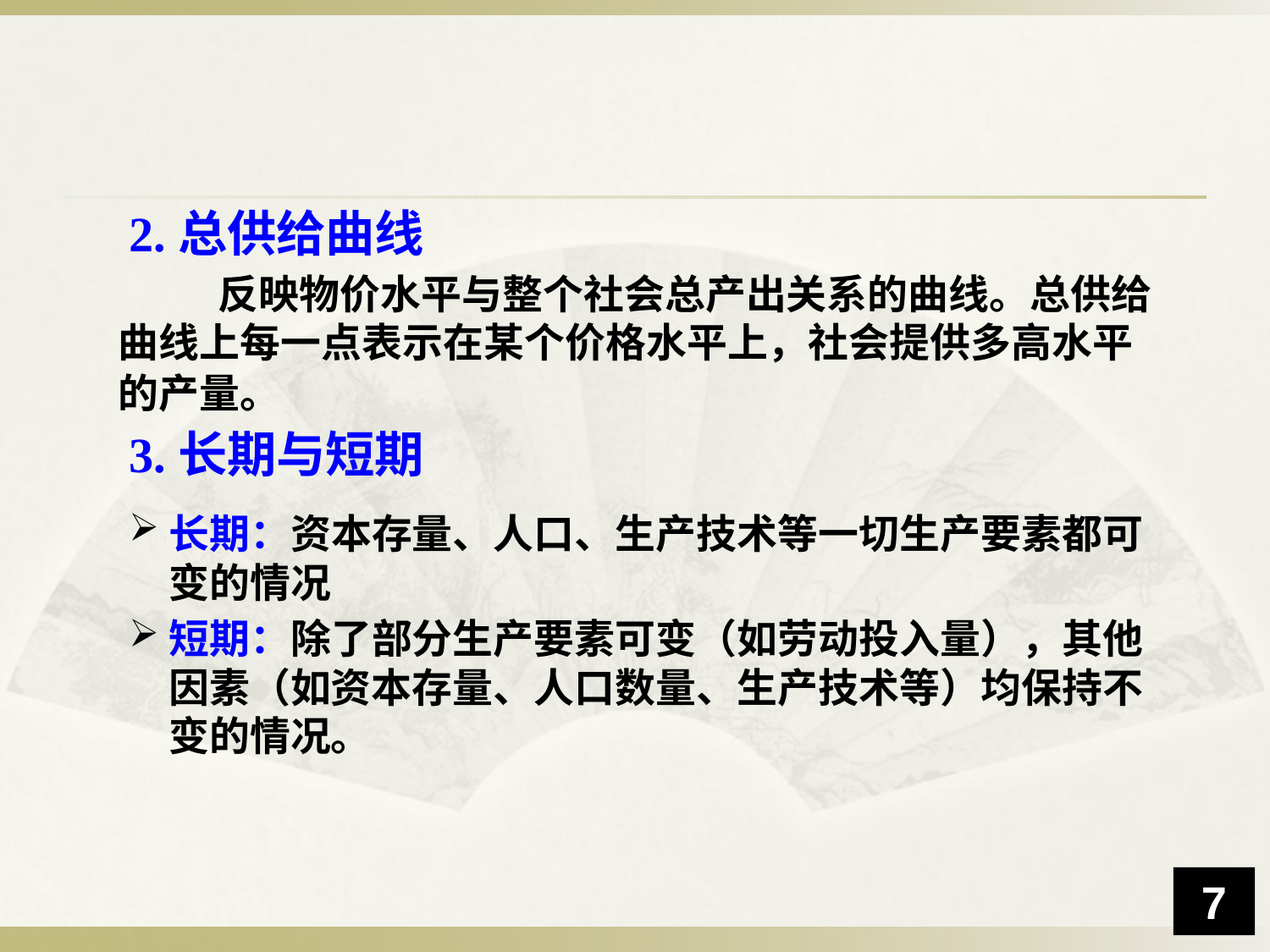

2.总供给曲线
反映物价水平与整个社会总产出关系的曲线。总供给曲线上每一点表示在某个价格水平上，社会提供多高水平的产量。
3.长期与短期
长期：资本存量、人口、生产技术等一切生产要素都可变的情况
短期：除了部分生产要素可变（如劳动投入量），其他因素（如资本存量、人口数量、生产技术等）均保持不变的情况。
7